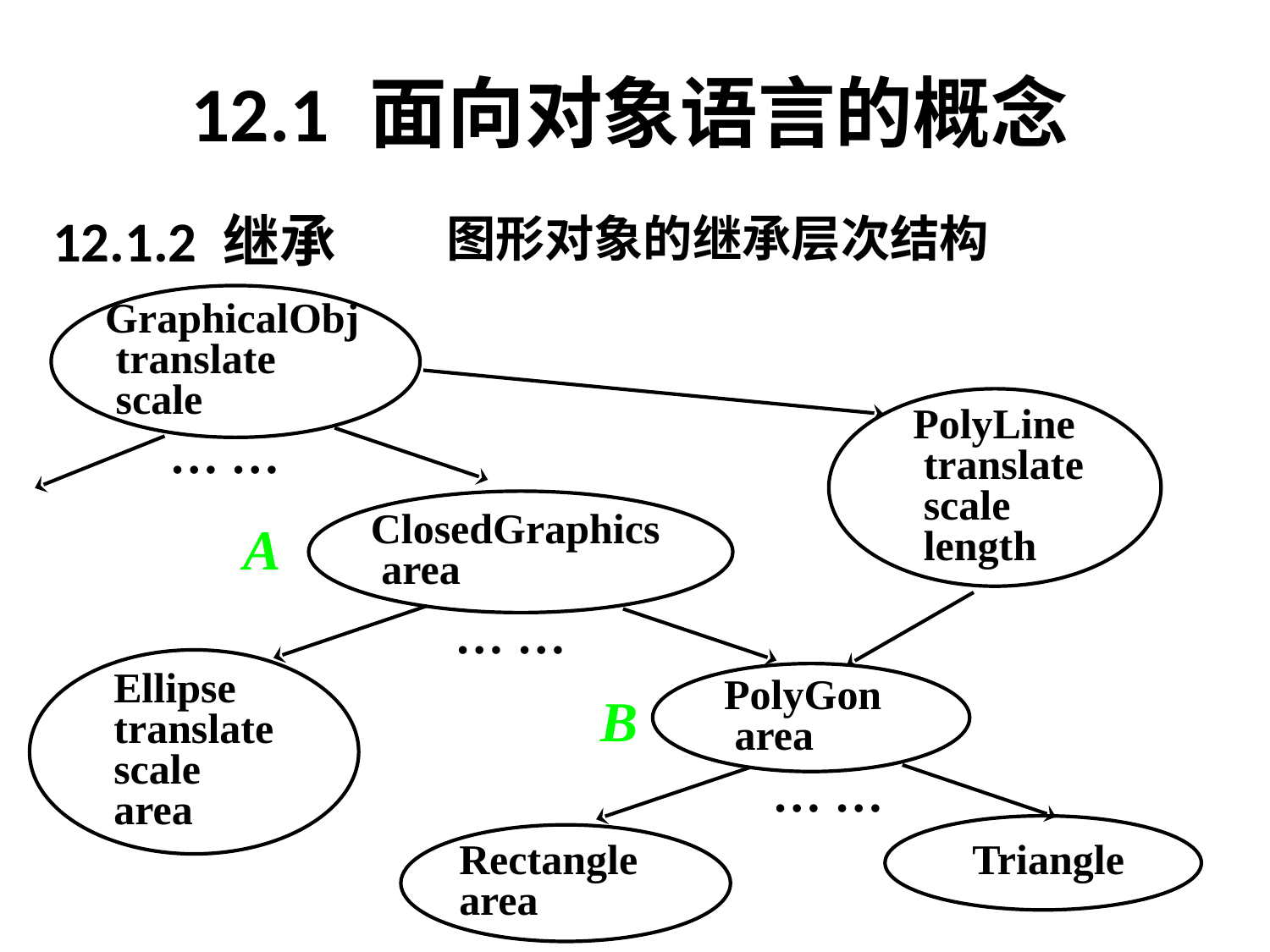

# 12.1 面向对象语言的概念
12.1.2 继承
图形对象的继承层次结构
GraphicalObj
 translate
 scale

 PolyLine
  translate
  scale
  length

… …
ClosedGraphics
 area
A

… …
  Ellipse
  translate
  scale
  area
PolyGon
 area
B

… …
 Triangle
Rectangle
area